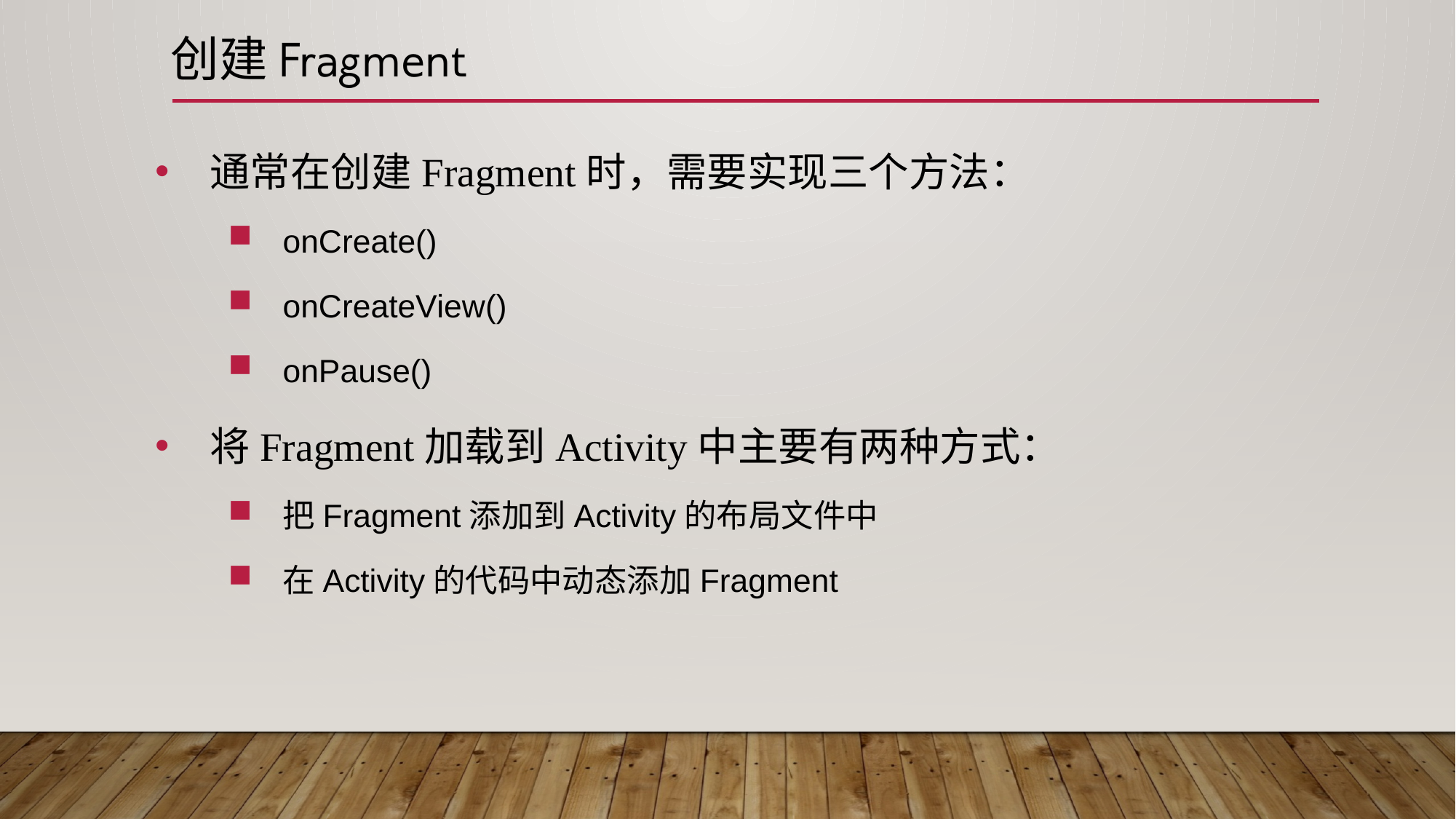

# 创建Fragment
通常在创建Fragment时，需要实现三个方法：
onCreate()
onCreateView()
onPause()
将Fragment加载到Activity中主要有两种方式：
把Fragment添加到Activity的布局文件中
在Activity的代码中动态添加Fragment